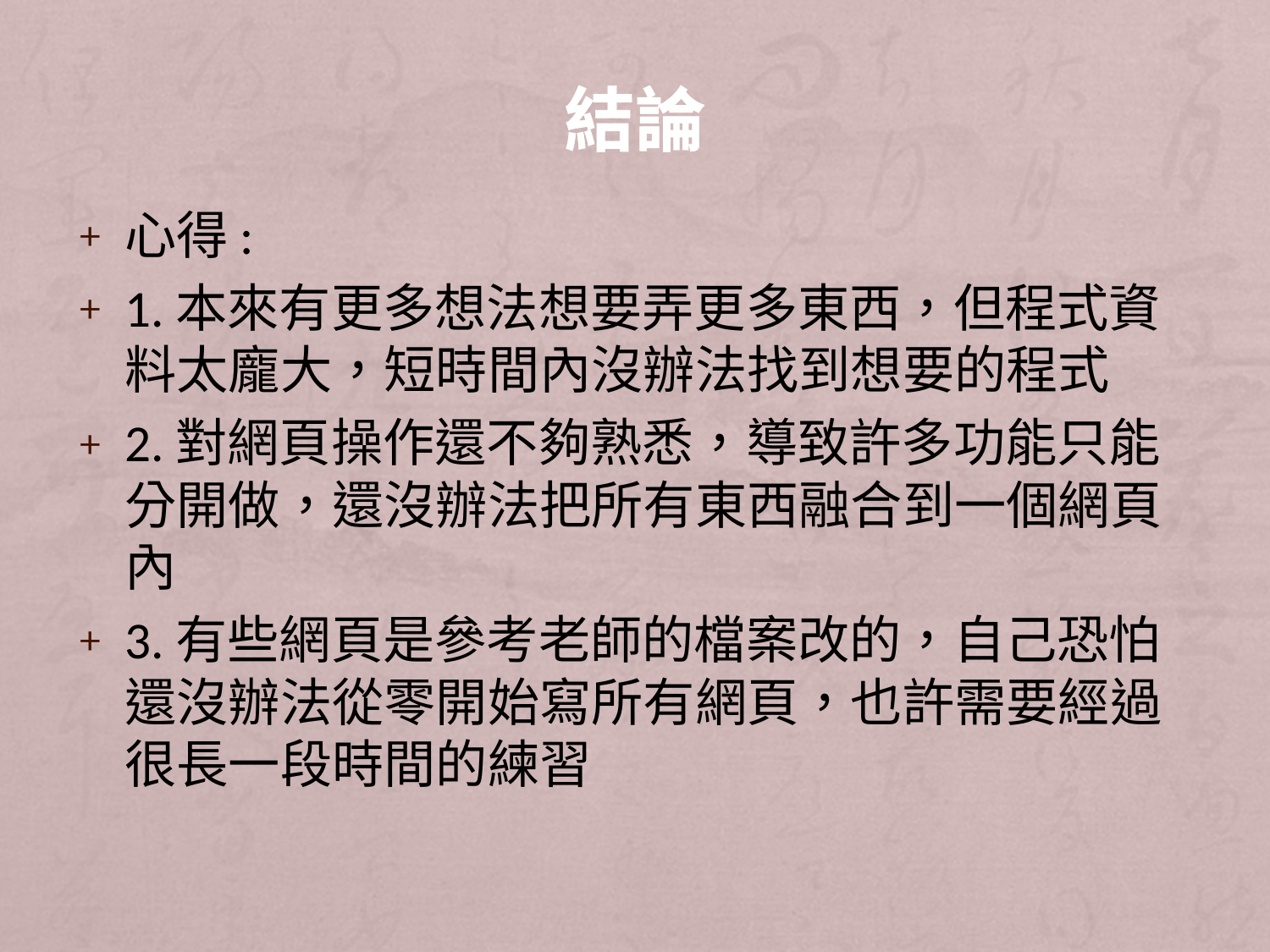

# 結論
心得:
1.本來有更多想法想要弄更多東西，但程式資料太龐大，短時間內沒辦法找到想要的程式
2.對網頁操作還不夠熟悉，導致許多功能只能分開做，還沒辦法把所有東西融合到一個網頁內
3.有些網頁是參考老師的檔案改的，自己恐怕還沒辦法從零開始寫所有網頁，也許需要經過很長一段時間的練習